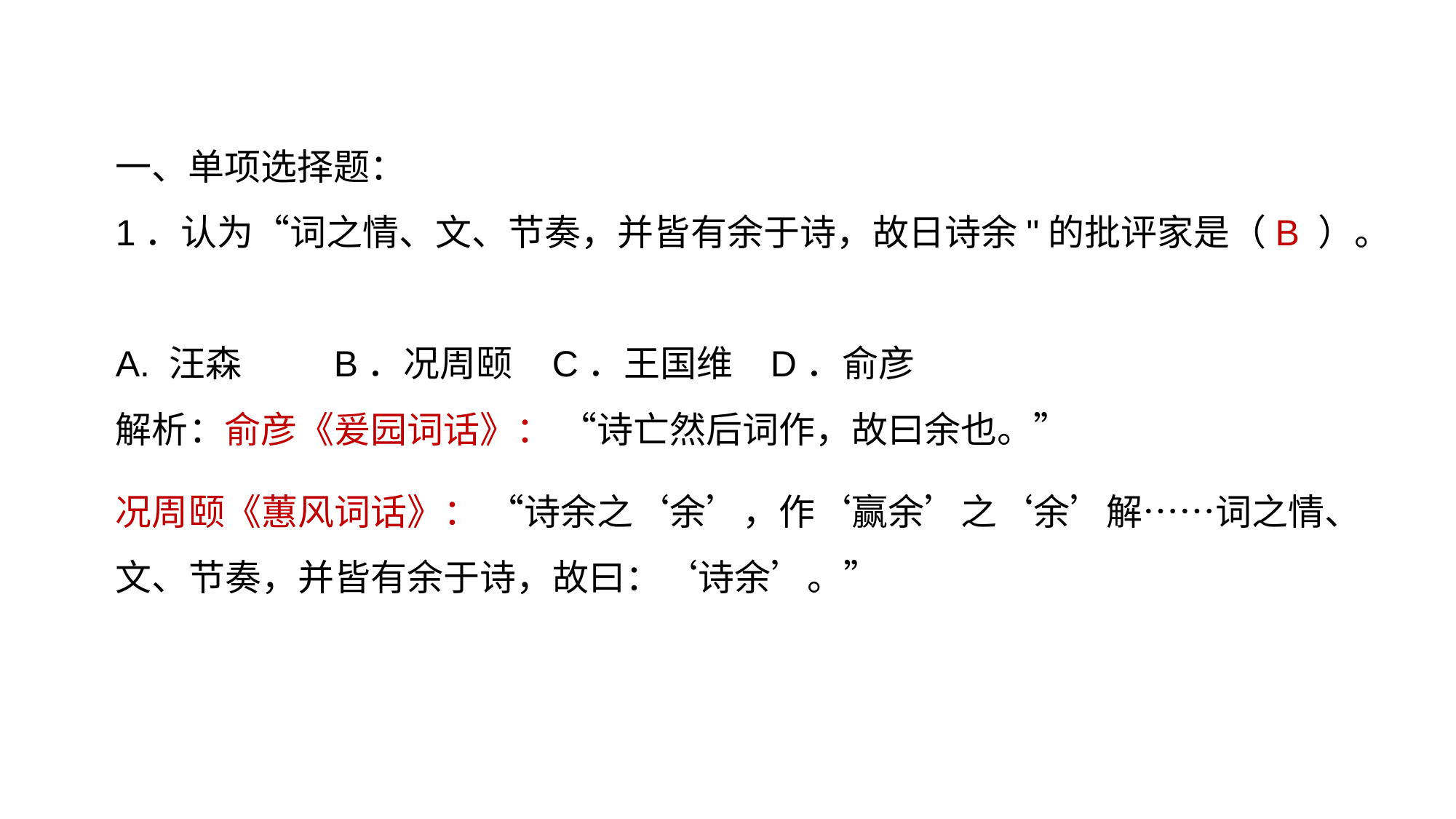

一、单项选择题：
1．认为“词之情、文、节奏，并皆有余于诗，故日诗余"的批评家是（B ）。

A. 汪森	B．况周颐	C．王国维	D．俞彦
解析：俞彦《爰园词话》： “诗亡然后词作，故曰余也。”
况周颐《蕙风词话》： “诗余之‘余’，作‘赢余’之‘余’解……词之情、文、节奏，并皆有余于诗，故曰：‘诗余’。”